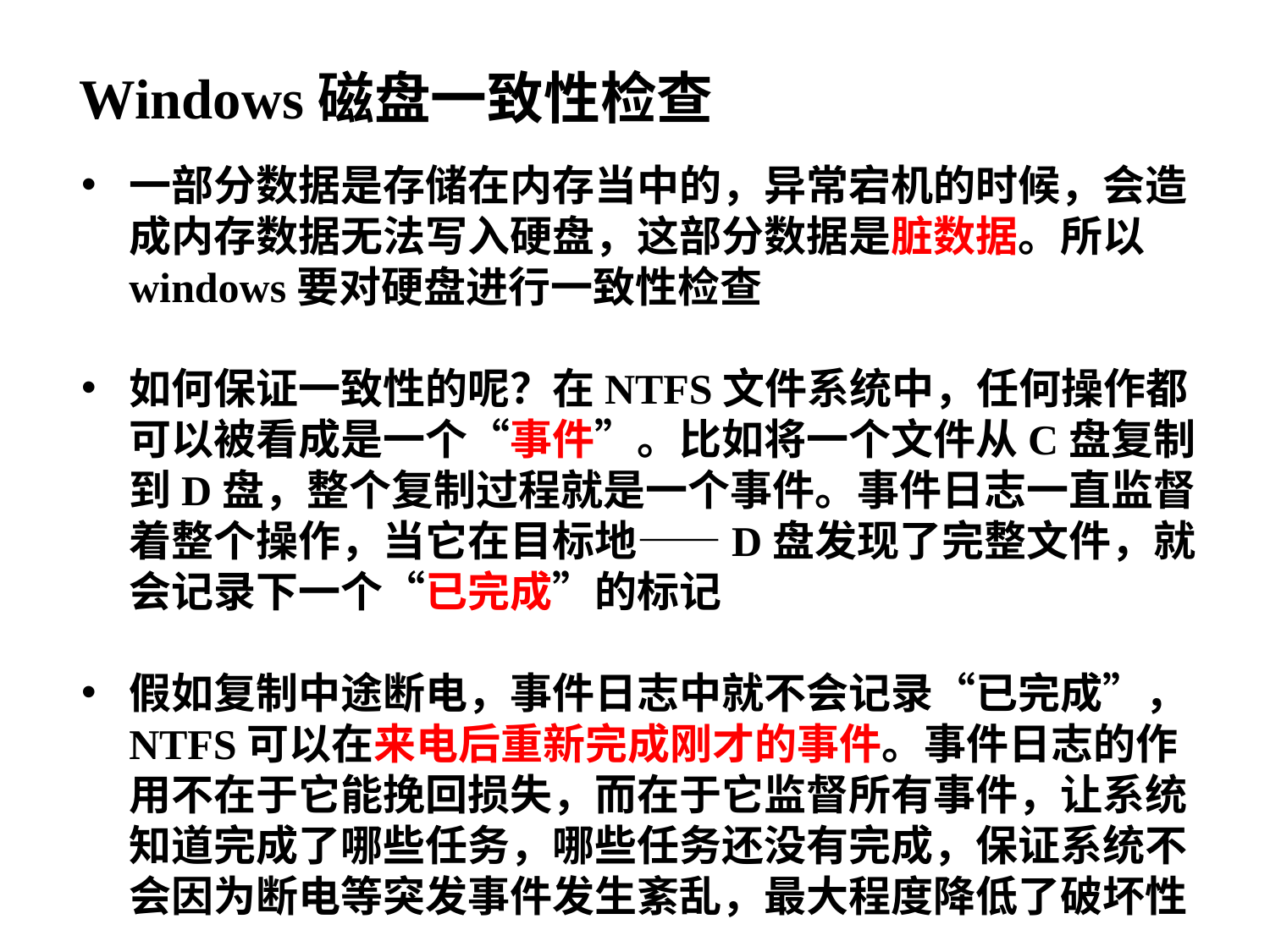

Windows磁盘一致性检查
一部分数据是存储在内存当中的，异常宕机的时候，会造成内存数据无法写入硬盘，这部分数据是脏数据。所以windows要对硬盘进行一致性检查

如何保证一致性的呢？在NTFS文件系统中，任何操作都可以被看成是一个“事件”。比如将一个文件从C盘复制到D盘，整个复制过程就是一个事件。事件日志一直监督着整个操作，当它在目标地——D盘发现了完整文件，就会记录下一个“已完成”的标记

假如复制中途断电，事件日志中就不会记录“已完成”，NTFS可以在来电后重新完成刚才的事件。事件日志的作用不在于它能挽回损失，而在于它监督所有事件，让系统知道完成了哪些任务，哪些任务还没有完成，保证系统不会因为断电等突发事件发生紊乱，最大程度降低了破坏性